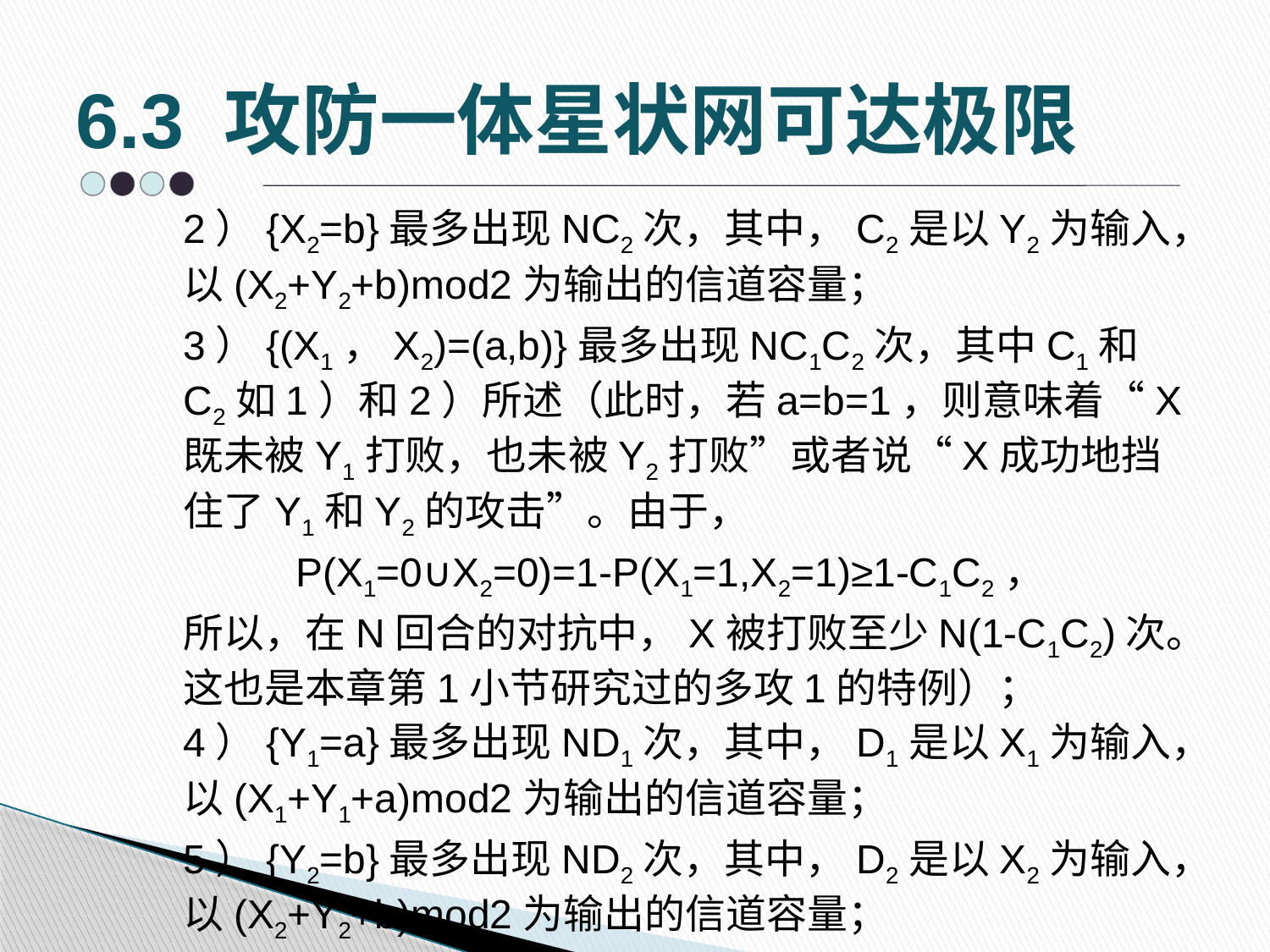

# 6.3 攻防一体星状网可达极限

	2）{X2=b}最多出现NC2次，其中，C2是以Y2为输入，以(X2+Y2+b)mod2为输出的信道容量；
	3）{(X1，X2)=(a,b)}最多出现NC1C2次，其中C1和C2如1）和2）所述（此时，若a=b=1，则意味着“X既未被Y1打败，也未被Y2打败”或者说“X成功地挡住了Y1和Y2的攻击”。由于，
P(X1=0∪X2=0)=1-P(X1=1,X2=1)≥1-C1C2，
	所以，在N回合的对抗中，X被打败至少N(1-C1C2)次。这也是本章第1小节研究过的多攻1的特例）；
	4）{Y1=a}最多出现ND1次，其中，D1是以X1为输入，以(X1+Y1+a)mod2为输出的信道容量；
	5）{Y2=b}最多出现ND2次，其中，D2是以X2为输入，以(X2+Y2+b)mod2为输出的信道容量；